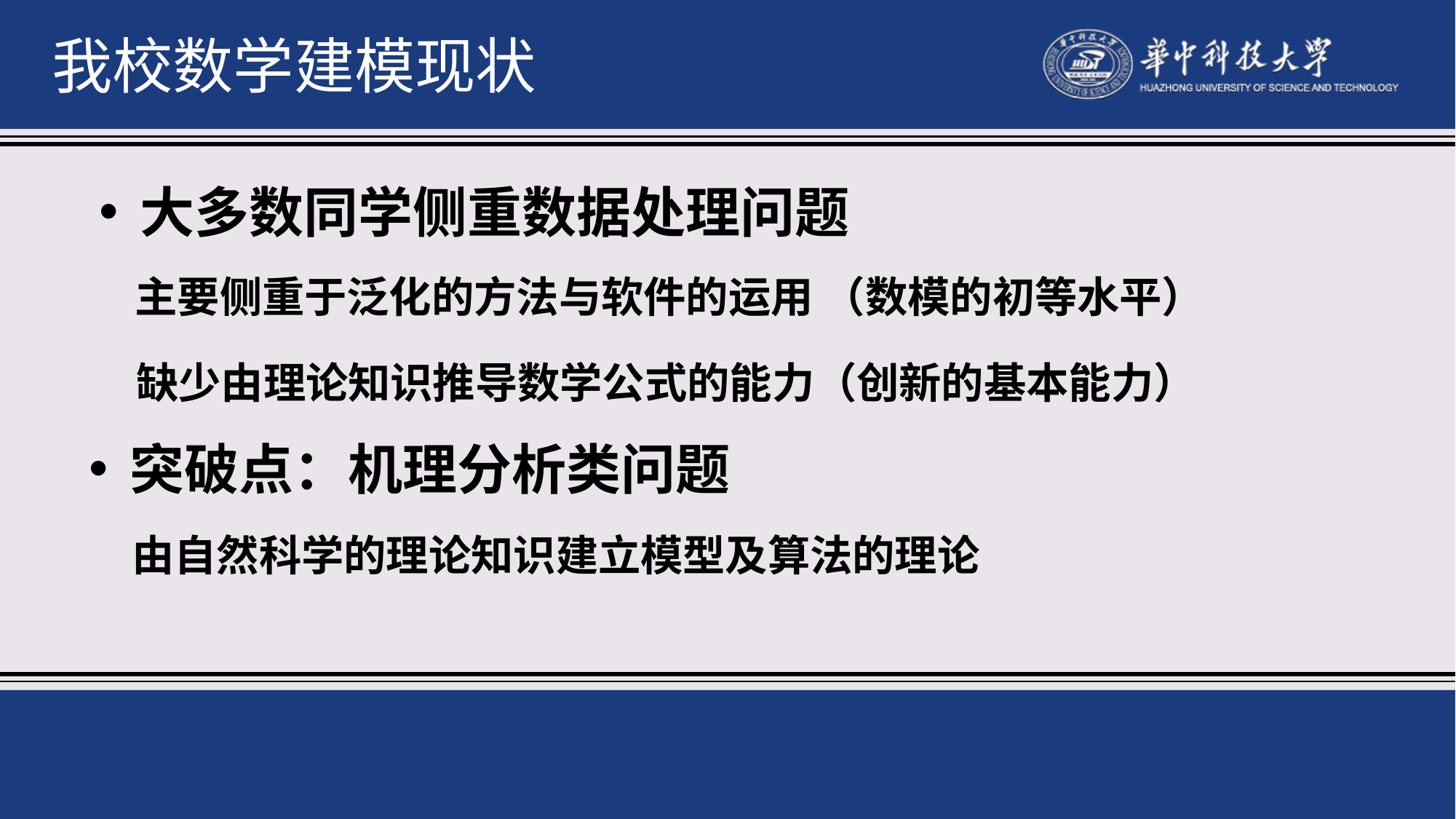

我校数学建模现状
大多数同学侧重数据处理问题
 主要侧重于泛化的方法与软件的运用 （数模的初等水平）
 缺少由理论知识推导数学公式的能力（创新的基本能力）
突破点：机理分析类问题
由自然科学的理论知识建立模型及算法的理论